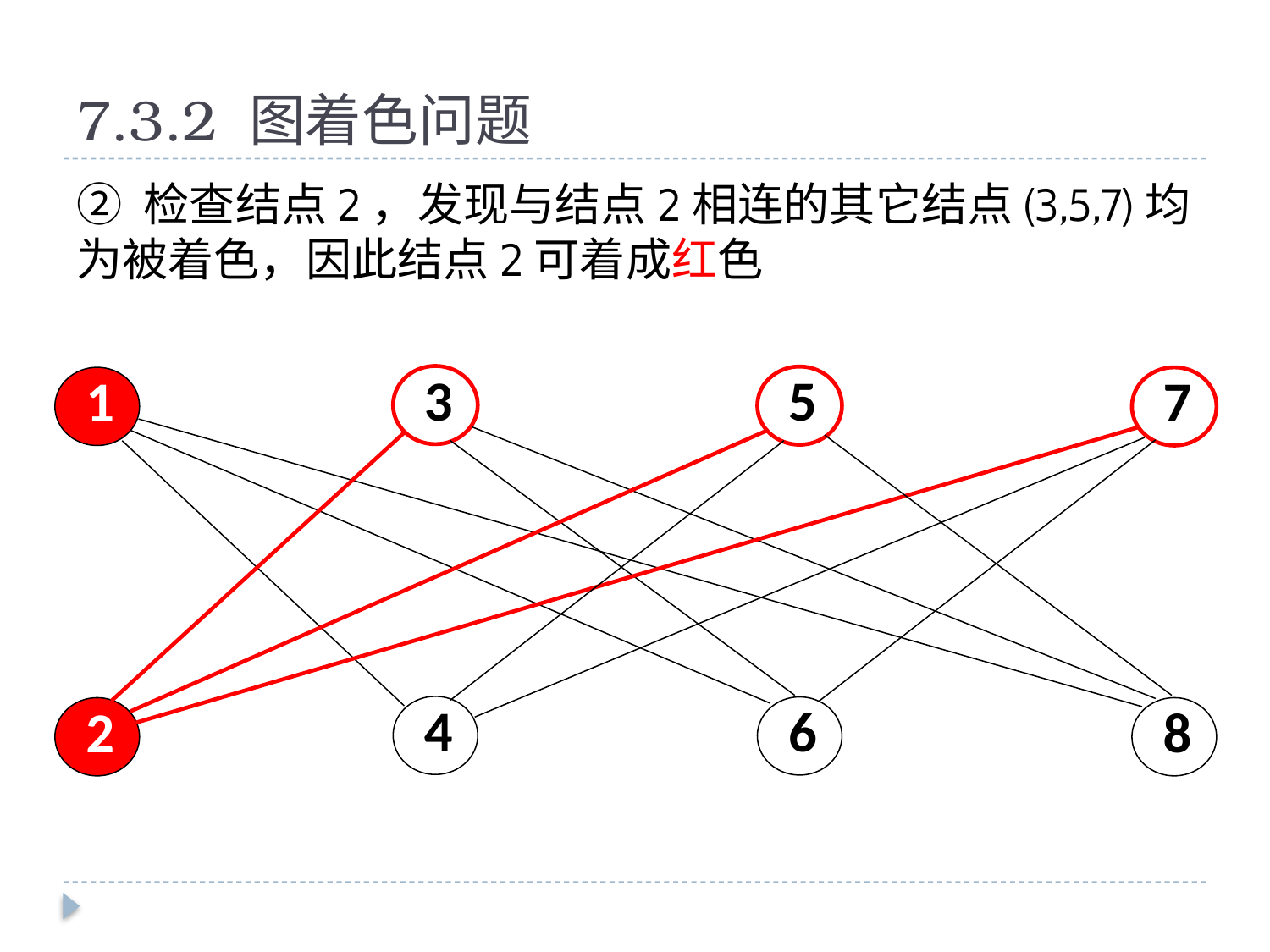

# 7.3.2 图着色问题
② 检查结点2，发现与结点2相连的其它结点(3,5,7)均为被着色，因此结点2可着成红色
3
5
1
7

4
6
2
8